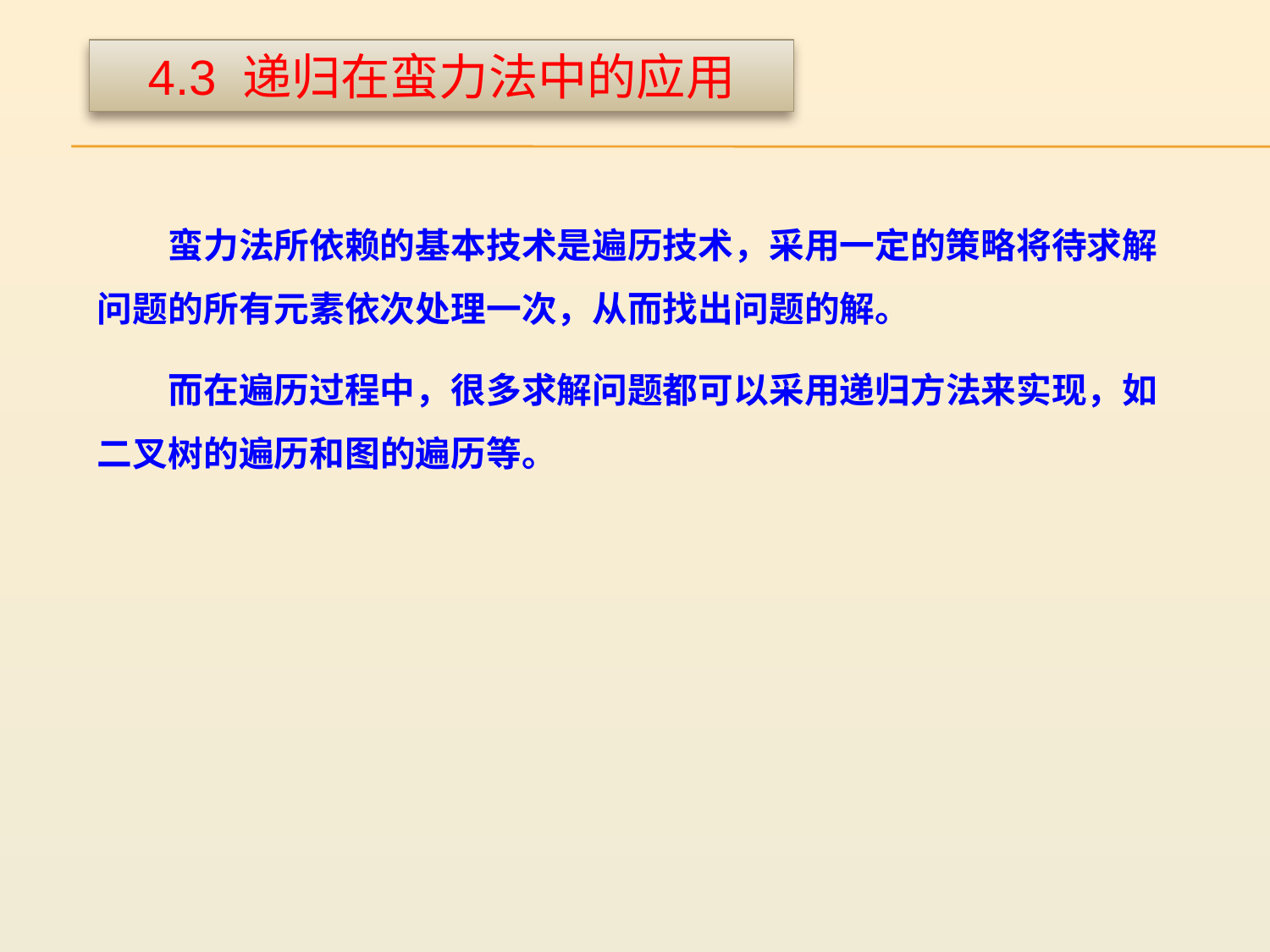

4.3 递归在蛮力法中的应用
　　蛮力法所依赖的基本技术是遍历技术，采用一定的策略将待求解问题的所有元素依次处理一次，从而找出问题的解。
　　而在遍历过程中，很多求解问题都可以采用递归方法来实现，如二叉树的遍历和图的遍历等。